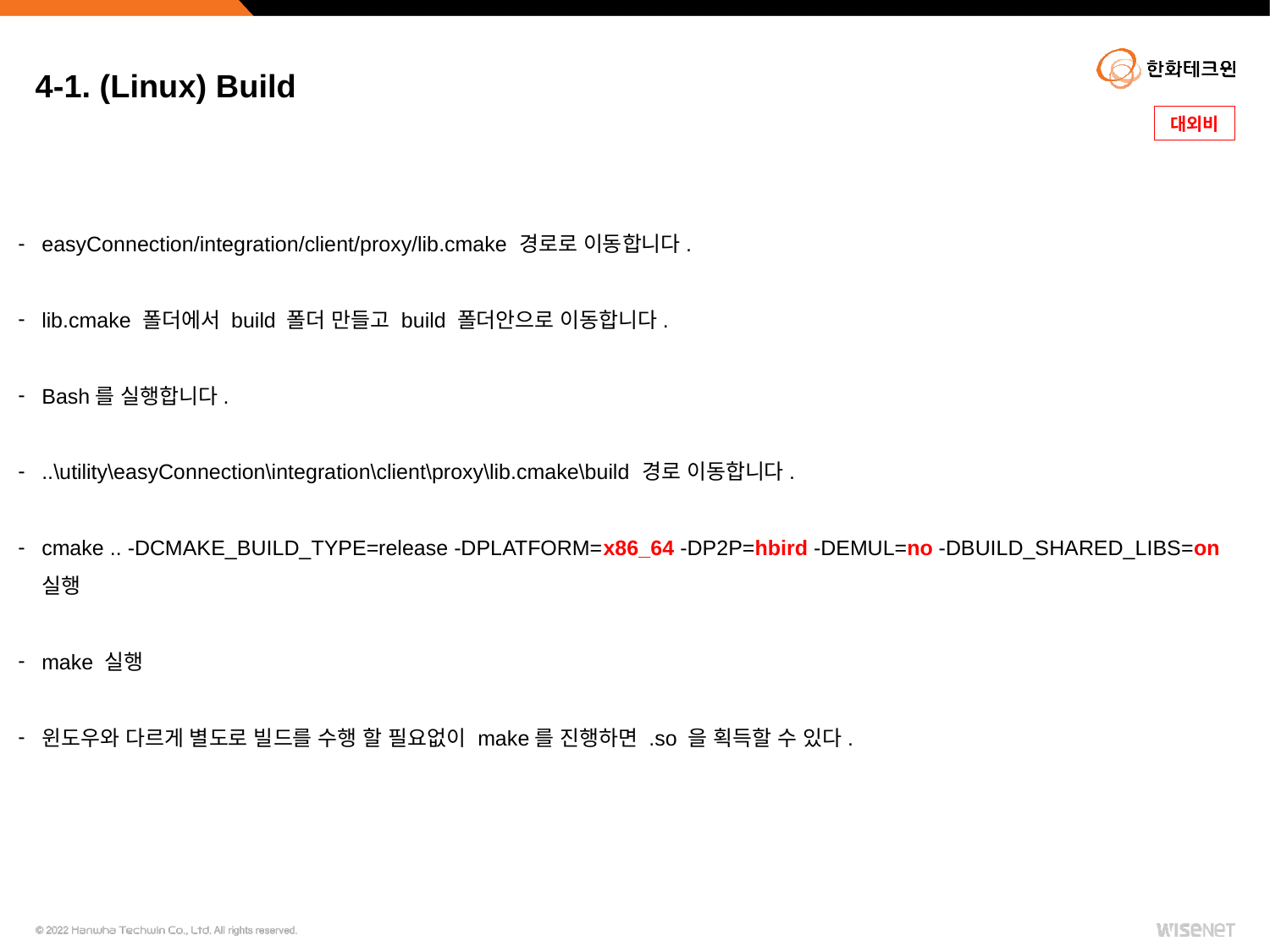

# 4-1. (Linux) Build
easyConnection/integration/client/proxy/lib.cmake 경로로 이동합니다.

lib.cmake 폴더에서 build 폴더 만들고 build 폴더안으로 이동합니다.

Bash를 실행합니다.

..\utility\easyConnection\integration\client\proxy\lib.cmake\build 경로 이동합니다.

cmake .. -DCMAKE_BUILD_TYPE=release -DPLATFORM=x86_64 -DP2P=hbird -DEMUL=no -DBUILD_SHARED_LIBS=on 실행

make 실행

윈도우와 다르게 별도로 빌드를 수행 할 필요없이 make를 진행하면 .so 을 획득할 수 있다.